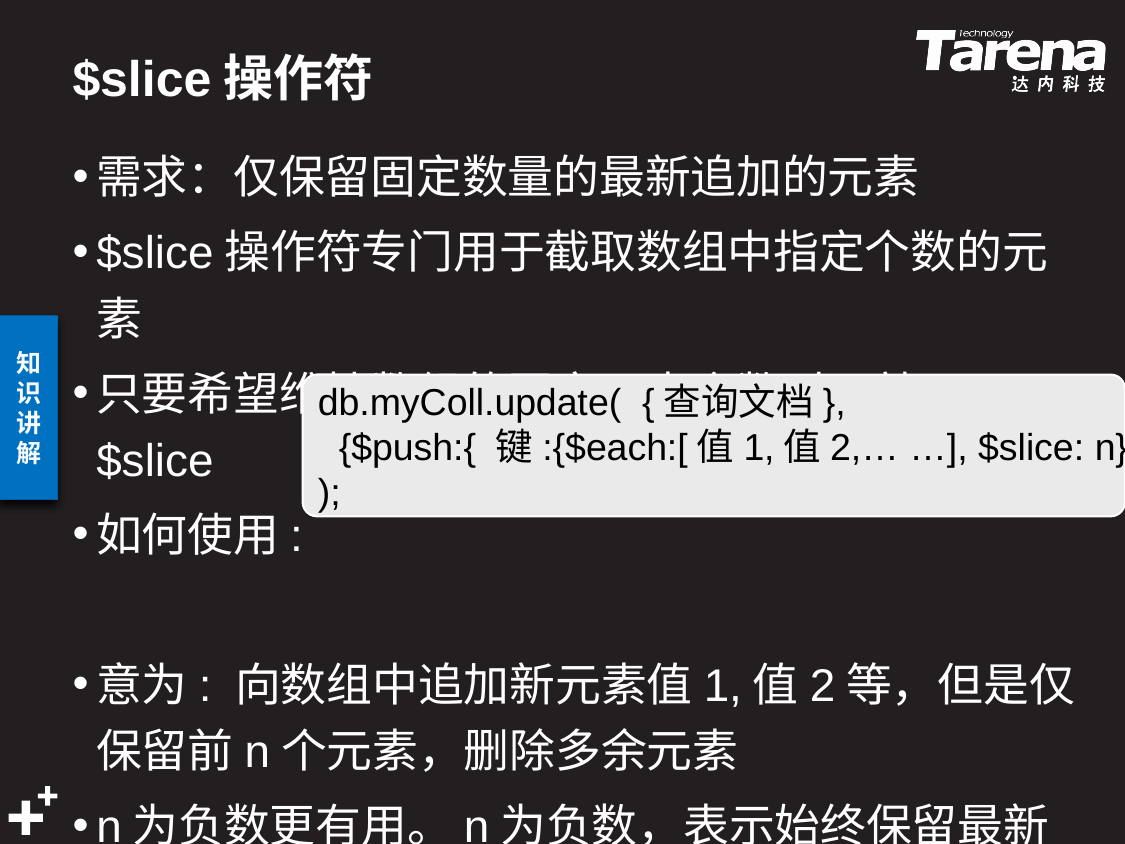

# $slice操作符
需求：仅保留固定数量的最新追加的元素
$slice操作符专门用于截取数组中指定个数的元素
只要希望维持数组的固定元素个数时，就用$slice
如何使用:

意为: 向数组中追加新元素值1,值2等，但是仅保留前n个元素，删除多余元素
n为负数更有用。n为负数，表示始终保留最新追加到结尾的n个元素
db.myColl.update(  {查询文档},
  {$push:{ 键:{$each:[值1,值2,… …], $slice: n}}}
);